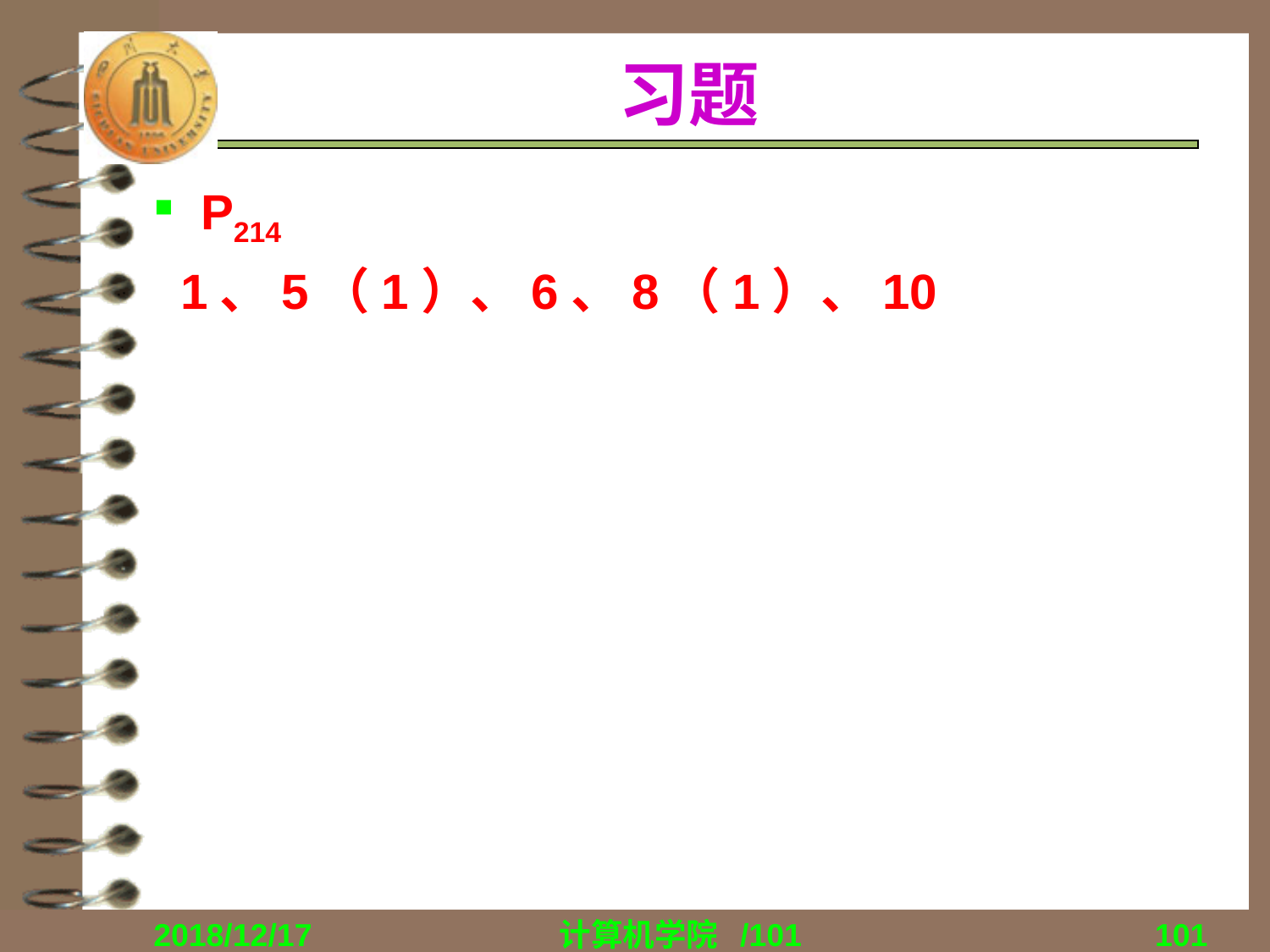

# 习题
P214
  1、5（1）、6、8（1）、10
2018/12/17
计算机学院  /101
101